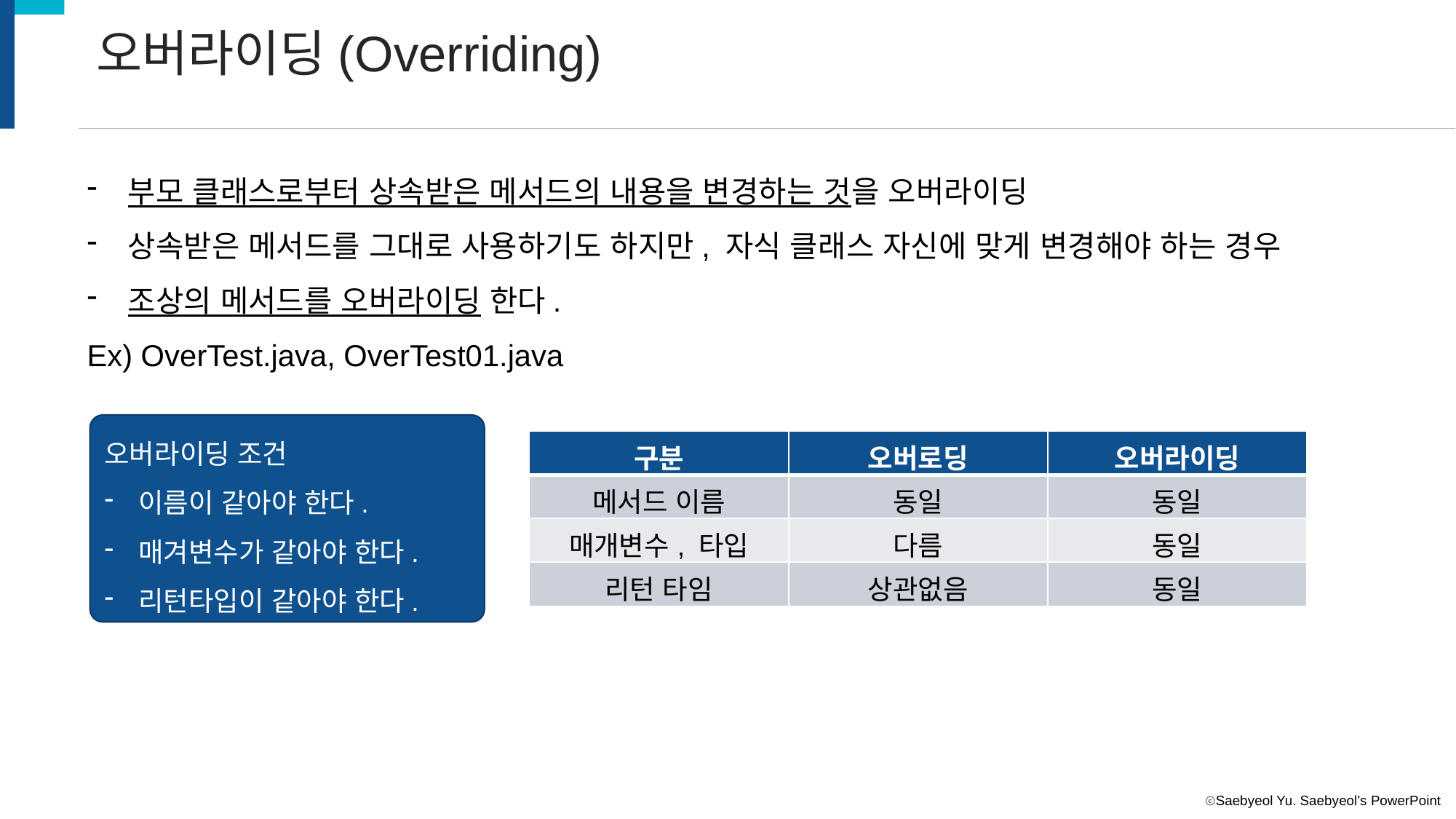

오버라이딩(Overriding)
부모 클래스로부터 상속받은 메서드의 내용을 변경하는 것을 오버라이딩
상속받은 메서드를 그대로 사용하기도 하지만, 자식 클래스 자신에 맞게 변경해야 하는 경우
조상의 메서드를 오버라이딩 한다.
Ex) OverTest.java, OverTest01.java
오버라이딩 조건
이름이 같아야 한다.
매겨변수가 같아야 한다.
리턴타입이 같아야 한다.
| 구분 | 오버로딩 | 오버라이딩 |
| --- | --- | --- |
| 메서드 이름 | 동일 | 동일 |
| 매개변수, 타입 | 다름 | 동일 |
| 리턴 타임 | 상관없음 | 동일 |